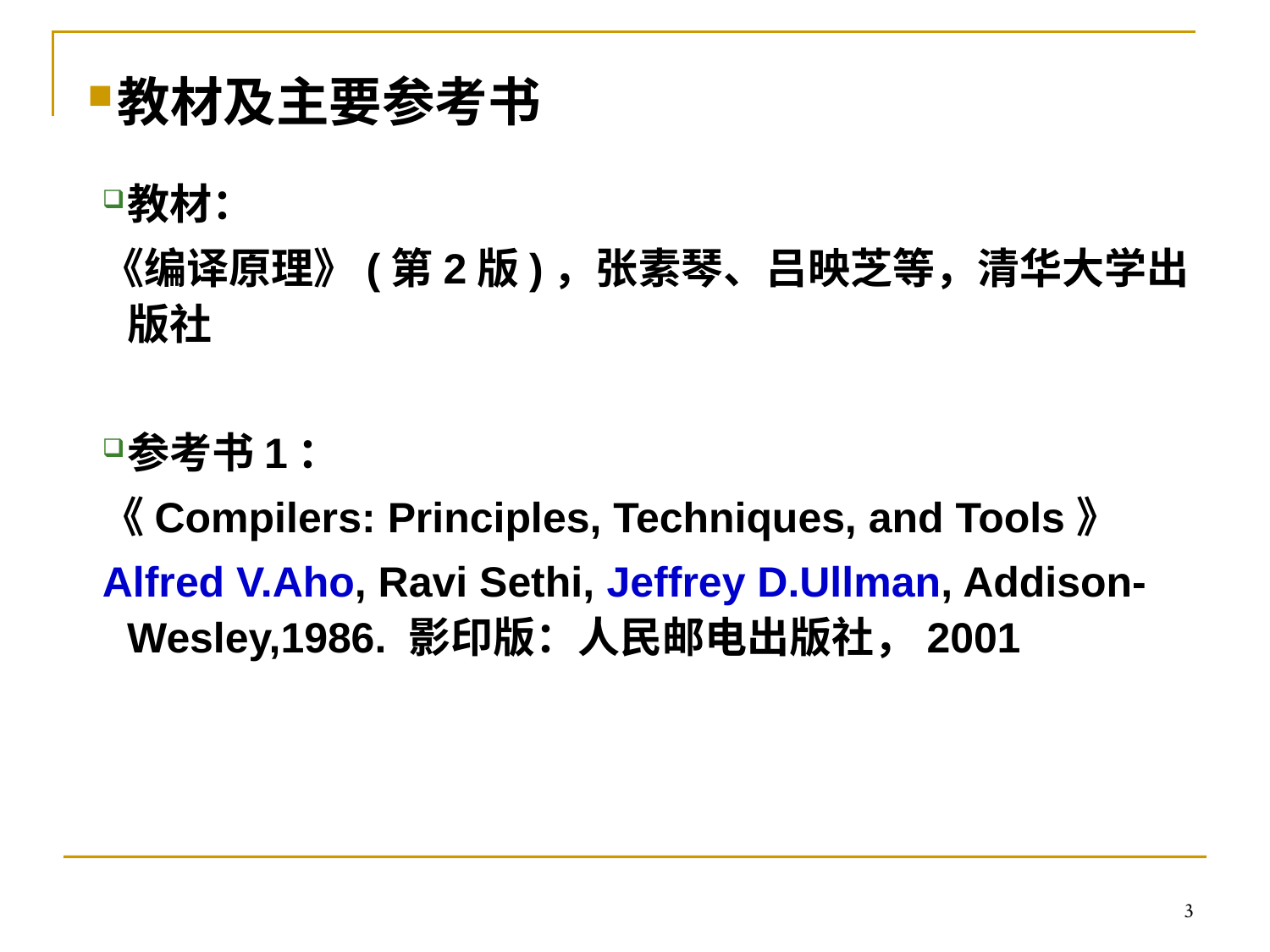

教材及主要参考书
教材：
《编译原理》(第2版)，张素琴、吕映芝等，清华大学出版社

参考书1：
《Compilers: Principles, Techniques, and Tools》
Alfred V.Aho, Ravi Sethi, Jeffrey D.Ullman, Addison-Wesley,1986. 影印版：人民邮电出版社，2001
3